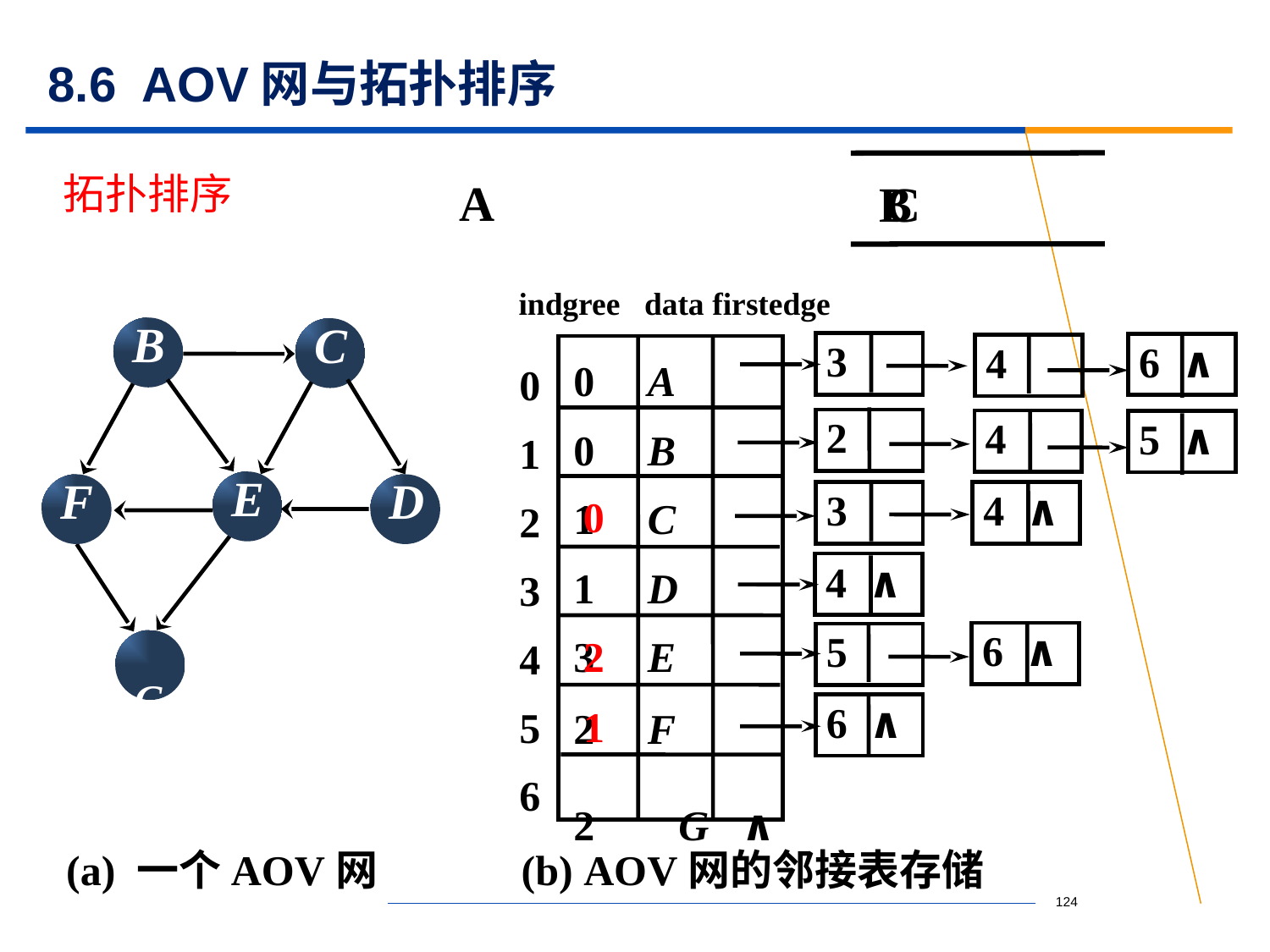

# 8.6  AOV网与拓扑排序

拓扑排序
A
B
C

  indgree   data firstedge
B

C

 3

 6  ∧

 4
0     A
0     B
1     C
1     D
3     E
2     F
2      G   ∧

0
1
2
3
4
5
6

 2
 4
 5  ∧

E

D

F

 3

 4  ∧

0

 4  ∧

 6  ∧
G

2
 5

1
 6  ∧

(a) 一个AOV网              (b) AOV网的邻接表存储